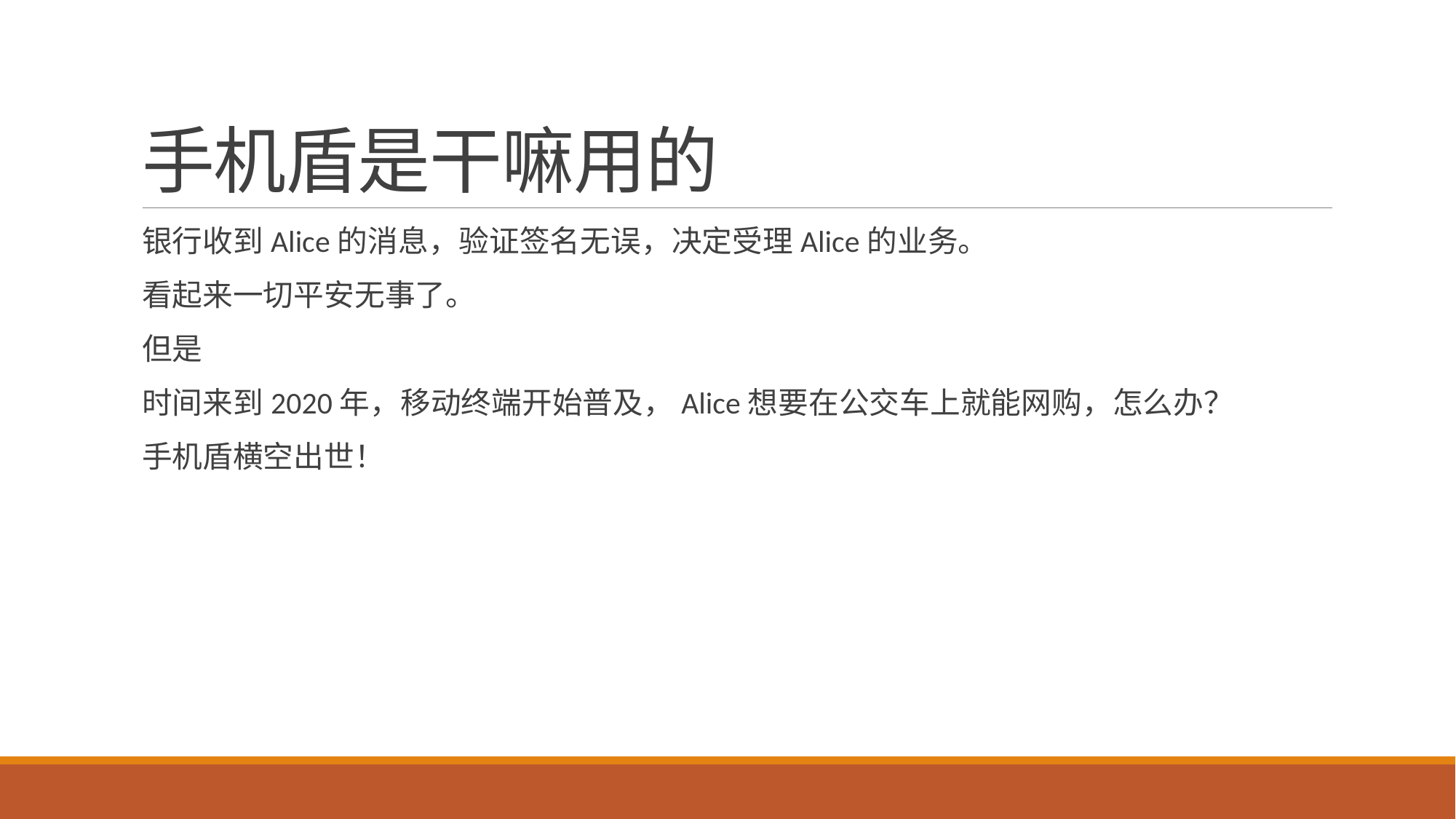

# 手机盾是干嘛用的
银行收到Alice的消息，验证签名无误，决定受理Alice的业务。
看起来一切平安无事了。
但是
时间来到2020年，移动终端开始普及，Alice想要在公交车上就能网购，怎么办？
手机盾横空出世！